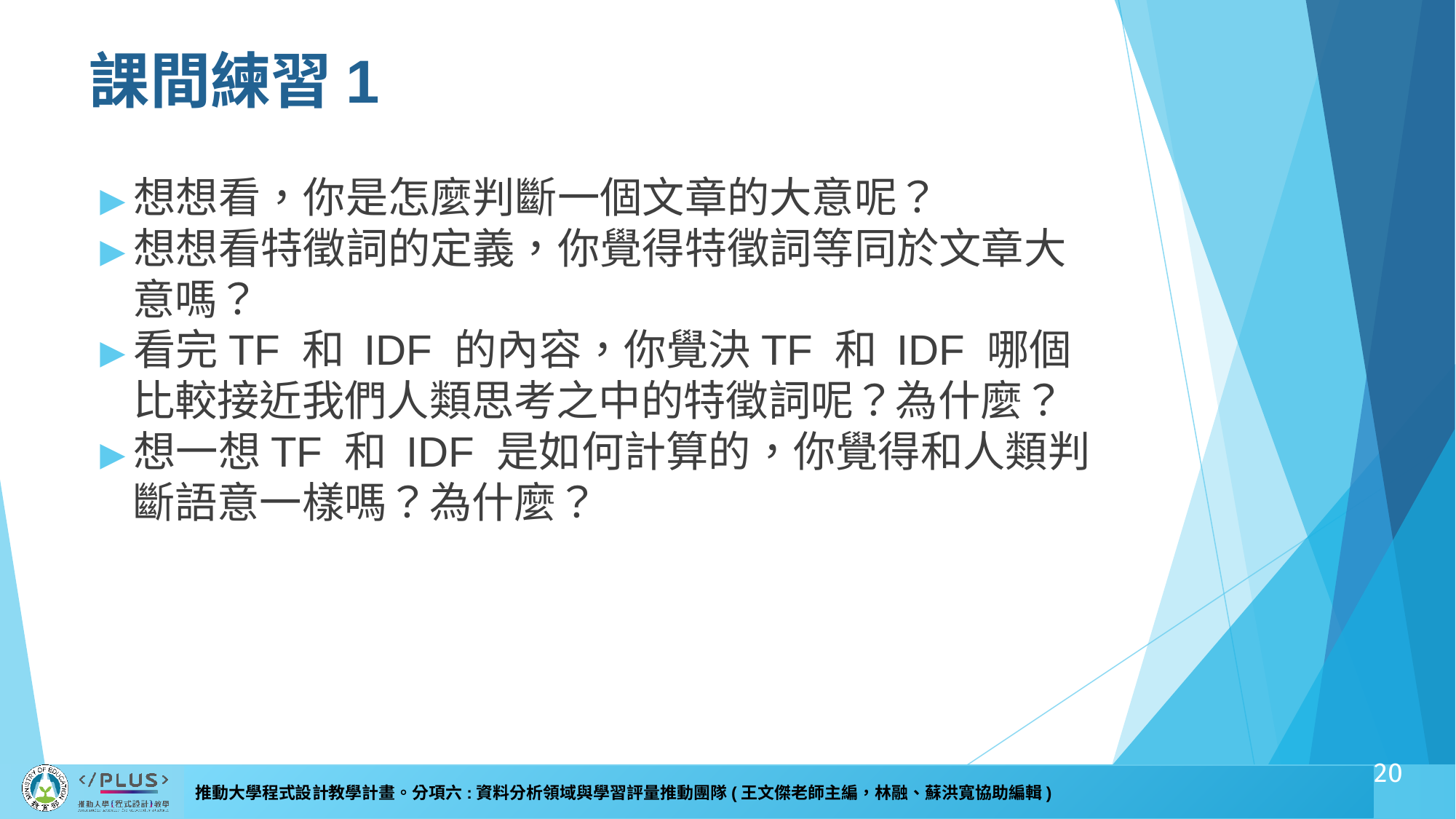

# 課間練習1
想想看，你是怎麼判斷一個文章的大意呢？
想想看特徵詞的定義，你覺得特徵詞等同於文章大意嗎？
看完TF 和 IDF 的內容，你覺決TF 和 IDF 哪個比較接近我們人類思考之中的特徵詞呢？為什麼？
想一想TF 和 IDF 是如何計算的，你覺得和人類判斷語意一樣嗎？為什麼？

20
推動大學程式設計教學計畫。分項六:資料分析領域與學習評量推動團隊(王文傑老師主編，林融、蘇洪寬協助編輯)